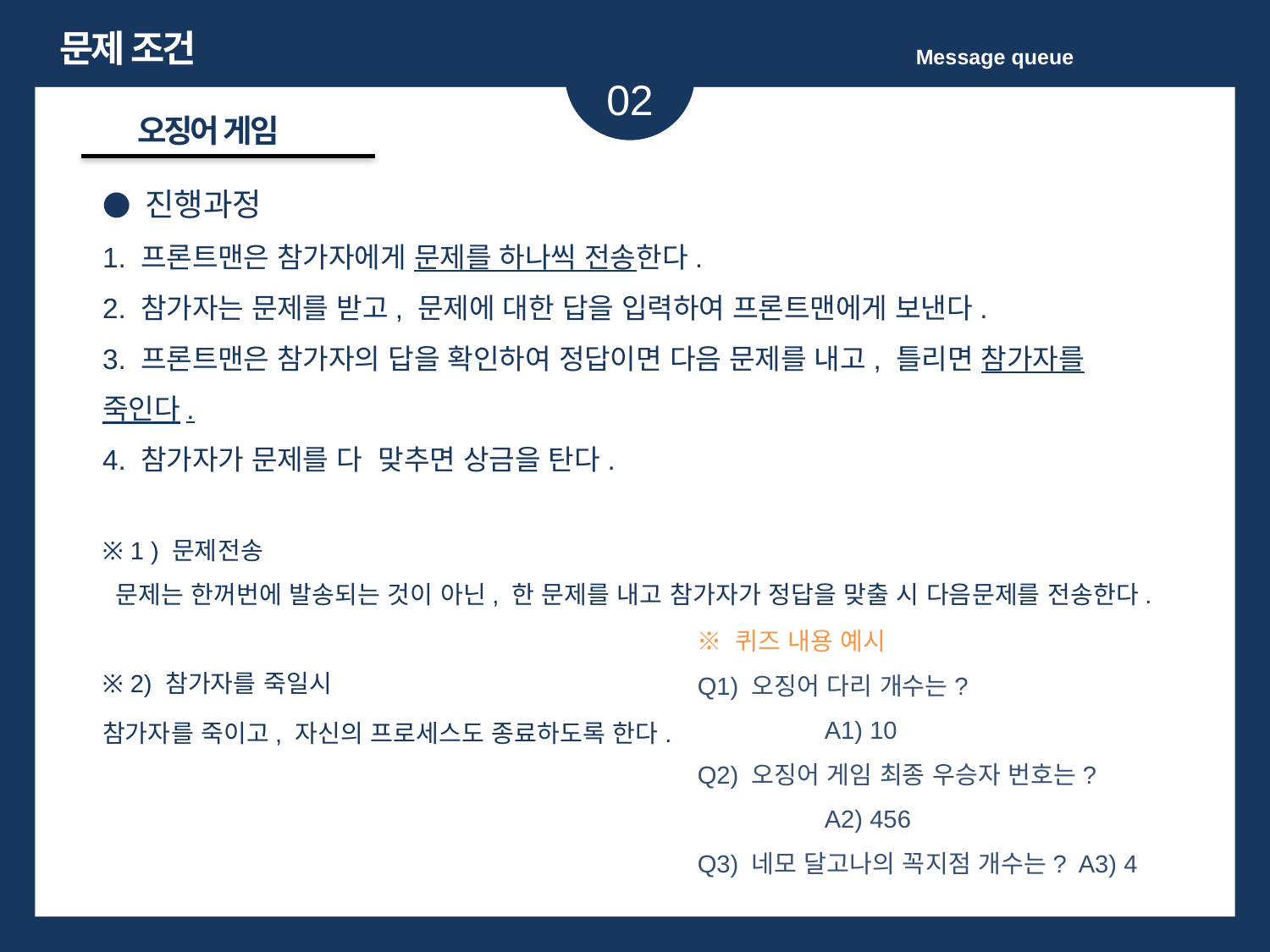

문제 조건
Message queue
02

오징어 게임
● 진행과정
1. 프론트맨은 참가자에게 문제를 하나씩 전송한다.
2. 참가자는 문제를 받고, 문제에 대한 답을 입력하여 프론트맨에게 보낸다.
3. 프론트맨은 참가자의 답을 확인하여 정답이면 다음 문제를 내고, 틀리면 참가자를 죽인다.
4. 참가자가 문제를 다  맞추면 상금을 탄다.

※ 1 ) 문제전송
 문제는 한꺼번에 발송되는 것이 아닌, 한 문제를 내고 참가자가 정답을 맞출 시 다음문제를 전송한다.

※ 2) 참가자를 죽일시
참가자를 죽이고, 자신의 프로세스도 종료하도록 한다.
※ 퀴즈 내용 예시
Q1) 오징어 다리 개수는?		A1) 10
Q2) 오징어 게임 최종 우승자 번호는?	A2) 456
Q3) 네모 달고나의 꼭지점 개수는?	A3) 4